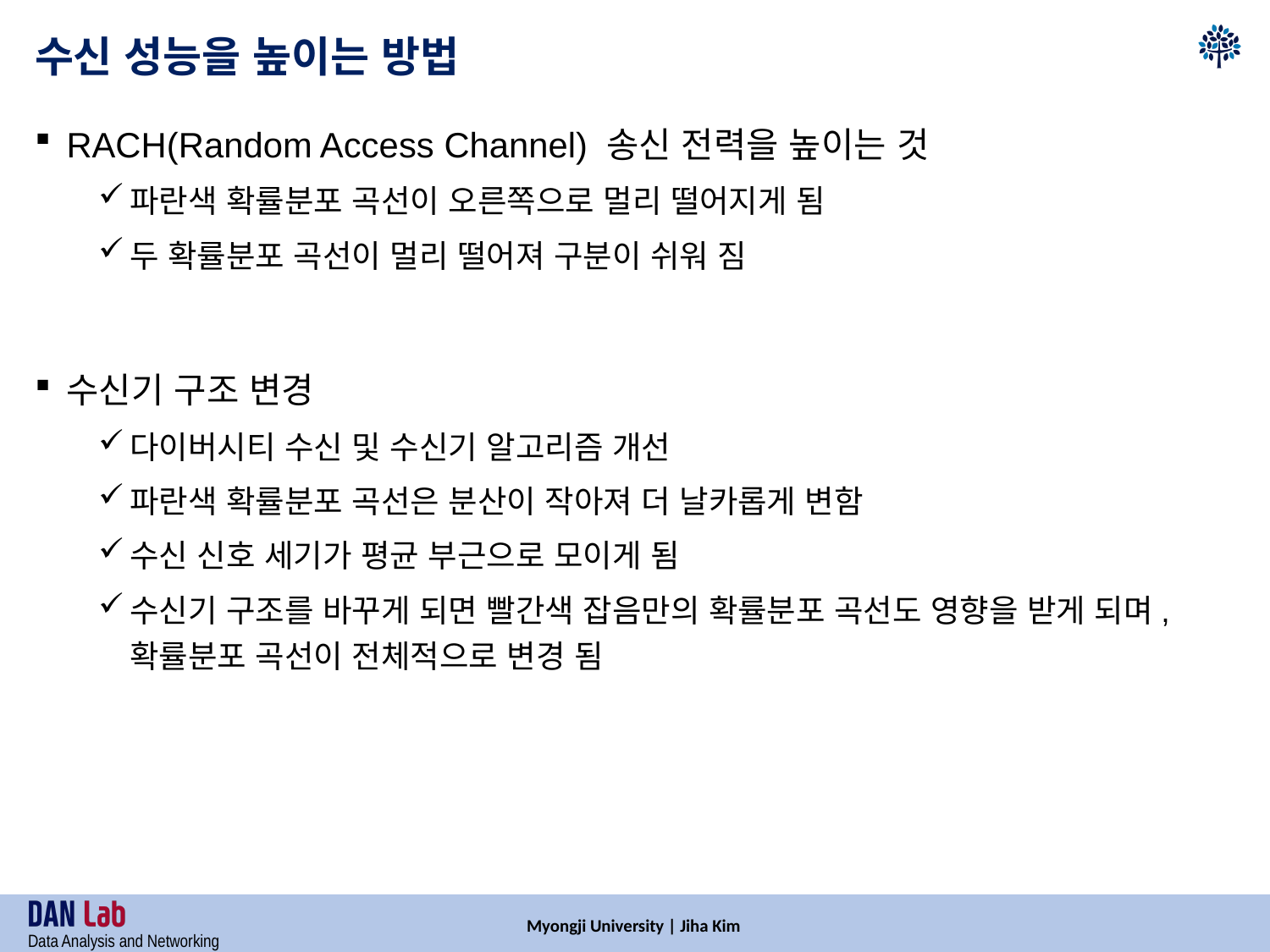

# 수신 성능을 높이는 방법
RACH(Random Access Channel) 송신 전력을 높이는 것
파란색 확률분포 곡선이 오른쪽으로 멀리 떨어지게 됨
두 확률분포 곡선이 멀리 떨어져 구분이 쉬워 짐

수신기 구조 변경
다이버시티 수신 및 수신기 알고리즘 개선
파란색 확률분포 곡선은 분산이 작아져 더 날카롭게 변함
수신 신호 세기가 평균 부근으로 모이게 됨
수신기 구조를 바꾸게 되면 빨간색 잡음만의 확률분포 곡선도 영향을 받게 되며, 확률분포 곡선이 전체적으로 변경 됨
Myongji University | Jiha Kim